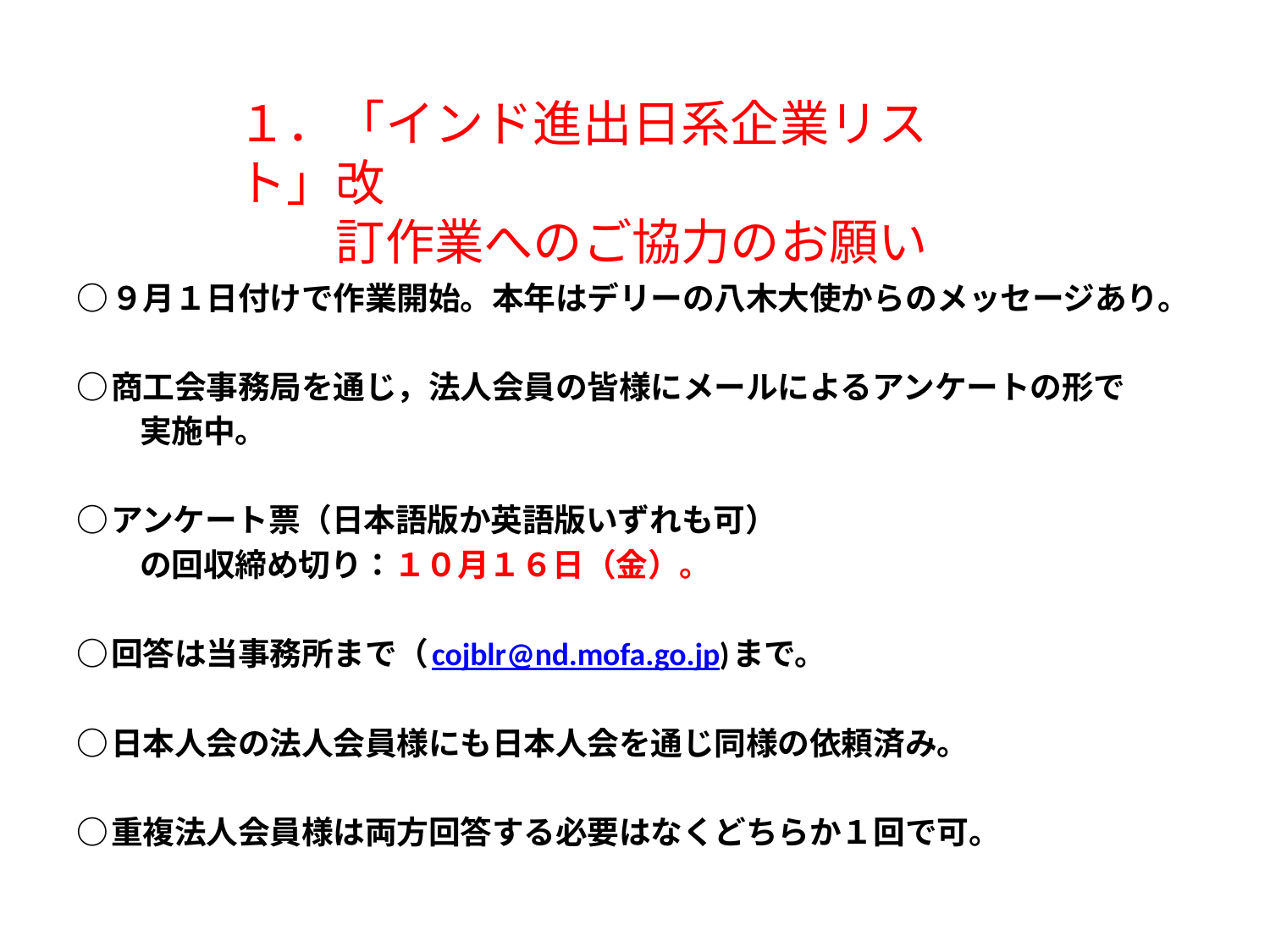

１．「インド進出日系企業リスト」改
　　訂作業へのご協力のお願い

○９月１日付けで作業開始。本年はデリーの八木大使からのメッセージあり。

○商工会事務局を通じ，法人会員の皆様にメールによるアンケートの形で
　　実施中。

○アンケート票（日本語版か英語版いずれも可）
　　の回収締め切り：１０月１６日（金）。

○回答は当事務所まで（cojblr@nd.mofa.go.jp)まで。

○日本人会の法人会員様にも日本人会を通じ同様の依頼済み。

○重複法人会員様は両方回答する必要はなくどちらか１回で可。